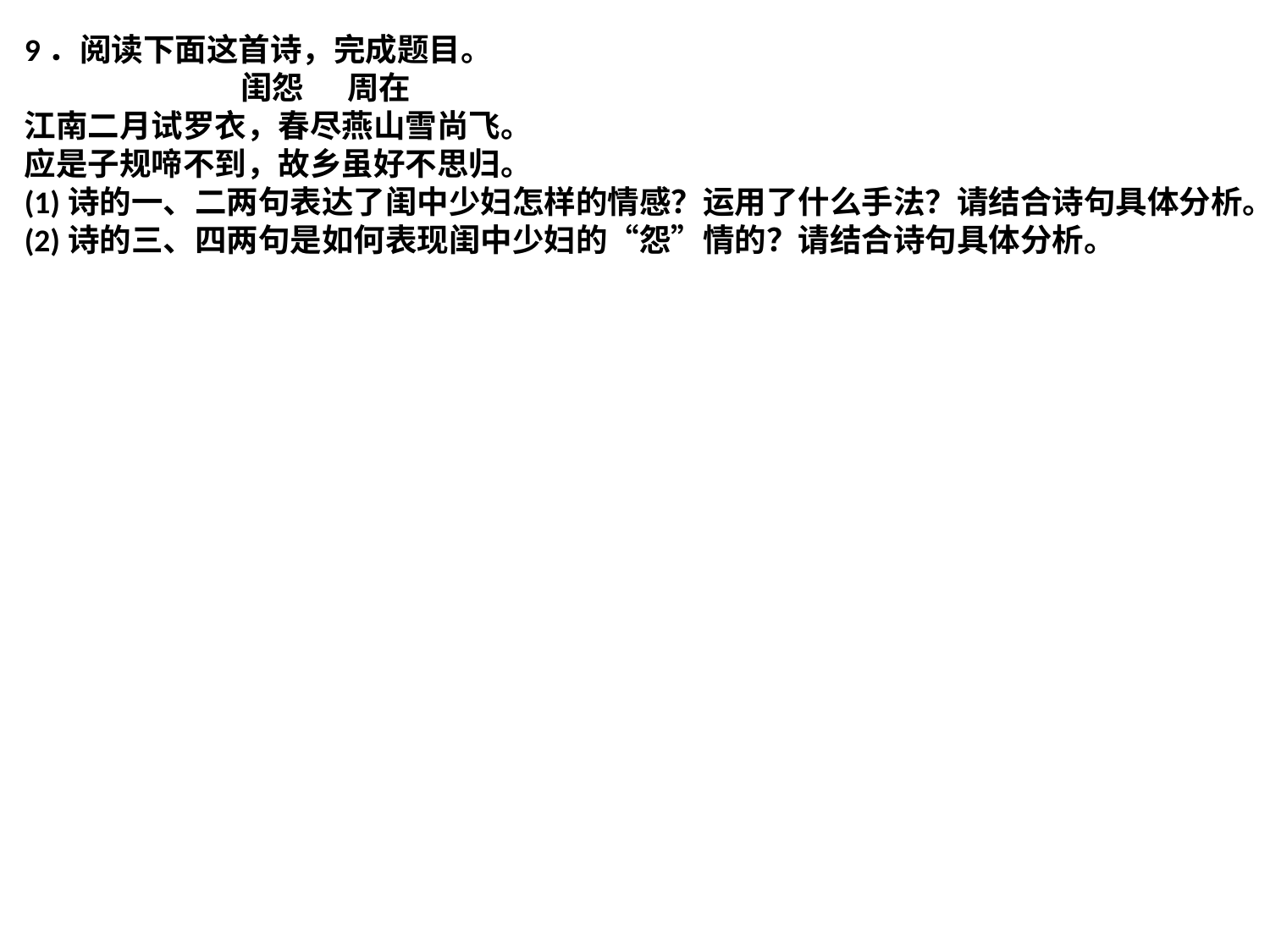

9．阅读下面这首诗，完成题目。
                             闺怨      周在
江南二月试罗衣，春尽燕山雪尚飞。
应是子规啼不到，故乡虽好不思归。
(1)诗的一、二两句表达了闺中少妇怎样的情感？运用了什么手法？请结合诗句具体分析。
(2)诗的三、四两句是如何表现闺中少妇的“怨”情的？请结合诗句具体分析。